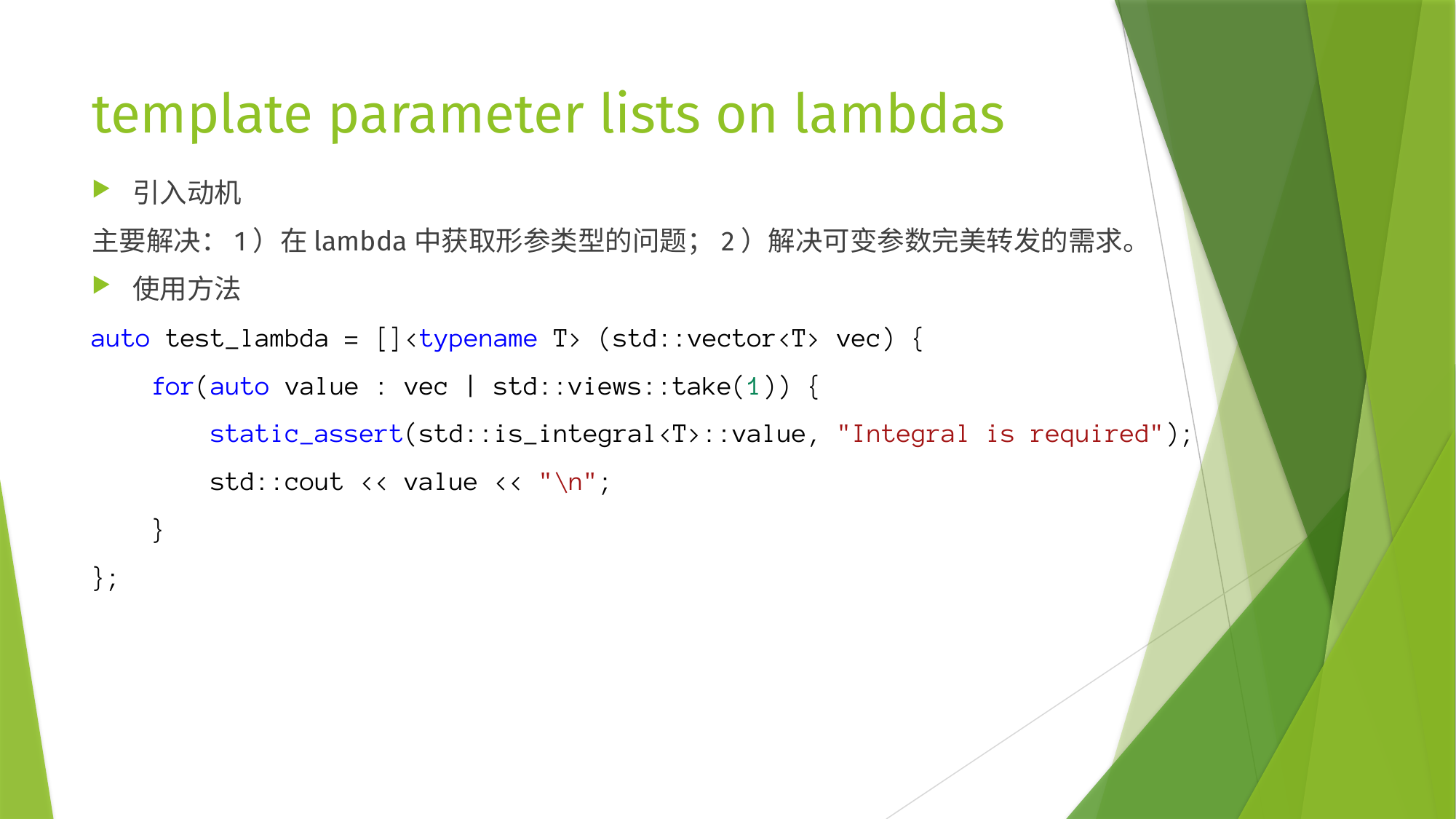

# template parameter lists on lambdas
引入动机
主要解决：1）在lambda中获取形参类型的问题；2）解决可变参数完美转发的需求。
使用方法
auto test_lambda = []<typename T> (std::vector<T> vec) {
    for(auto value : vec | std::views::take(1)) {
        static_assert(std::is_integral<T>::value, "Integral is required");
        std::cout << value << "\n";
    }
};